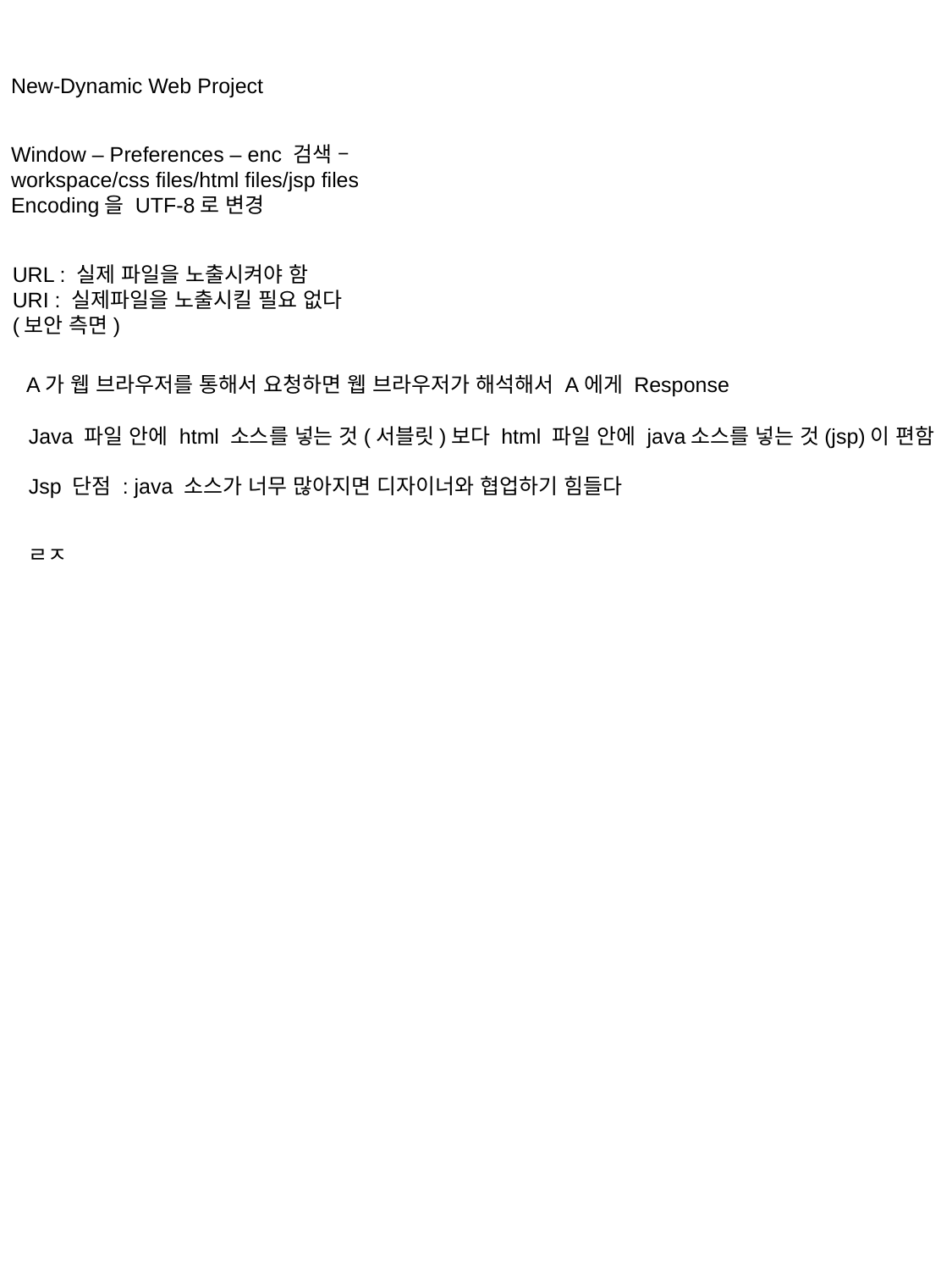

New-Dynamic Web Project
Window – Preferences – enc 검색 –
workspace/css files/html files/jsp files
Encoding을 UTF-8로 변경
URL : 실제 파일을 노출시켜야 함
URI : 실제파일을 노출시킬 필요 없다
(보안 측면)
A가 웹 브라우저를 통해서 요청하면 웹 브라우저가 해석해서 A에게 Response
Java 파일 안에 html 소스를 넣는 것(서블릿)보다 html 파일 안에 java소스를 넣는 것(jsp)이 편함

Jsp 단점 : java 소스가 너무 많아지면 디자이너와 협업하기 힘들다
ㄹㅈ